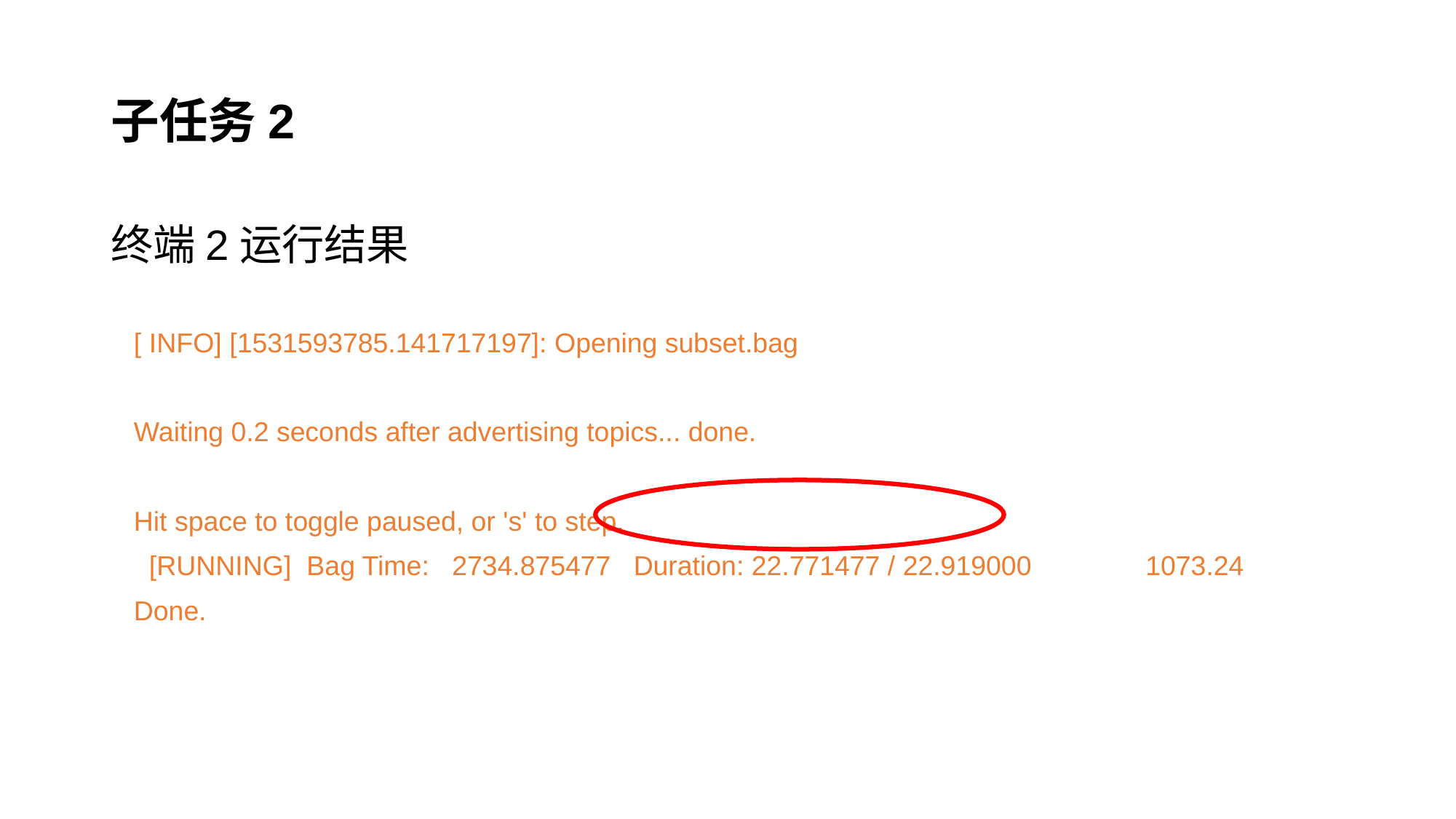

# 子任务2
终端2运行结果

   [ INFO] [1531593785.141717197]: Opening subset.bag

   Waiting 0.2 seconds after advertising topics... done.

   Hit space to toggle paused, or 's' to step.
     [RUNNING]  Bag Time:   2734.875477   Duration: 22.771477 / 22.919000               1073.24
   Done.